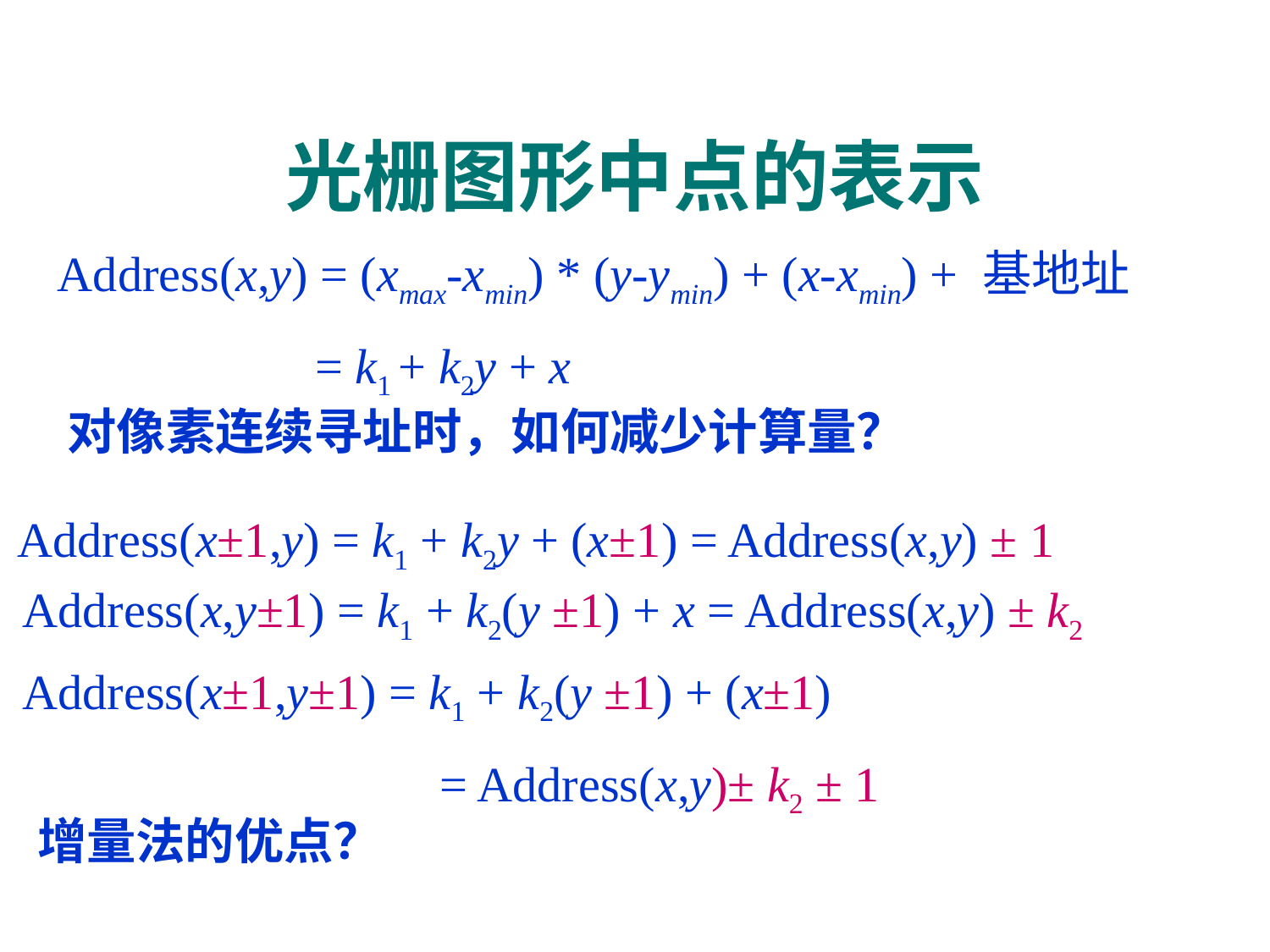

# 光栅图形中点的表示
Address(x,y) = (xmax-xmin) * (y-ymin) + (x-xmin) + 基地址
                     = k1 + k2y + x
对像素连续寻址时，如何减少计算量？
Address(x±1,y) = k1 + k2y + (x±1) = Address(x,y) ± 1
Address(x,y±1) = k1 + k2(y ±1) + x = Address(x,y) ± k2
Address(x±1,y±1) = k1 + k2(y ±1) + (x±1)
                                  = Address(x,y)± k2 ± 1
增量法的优点？